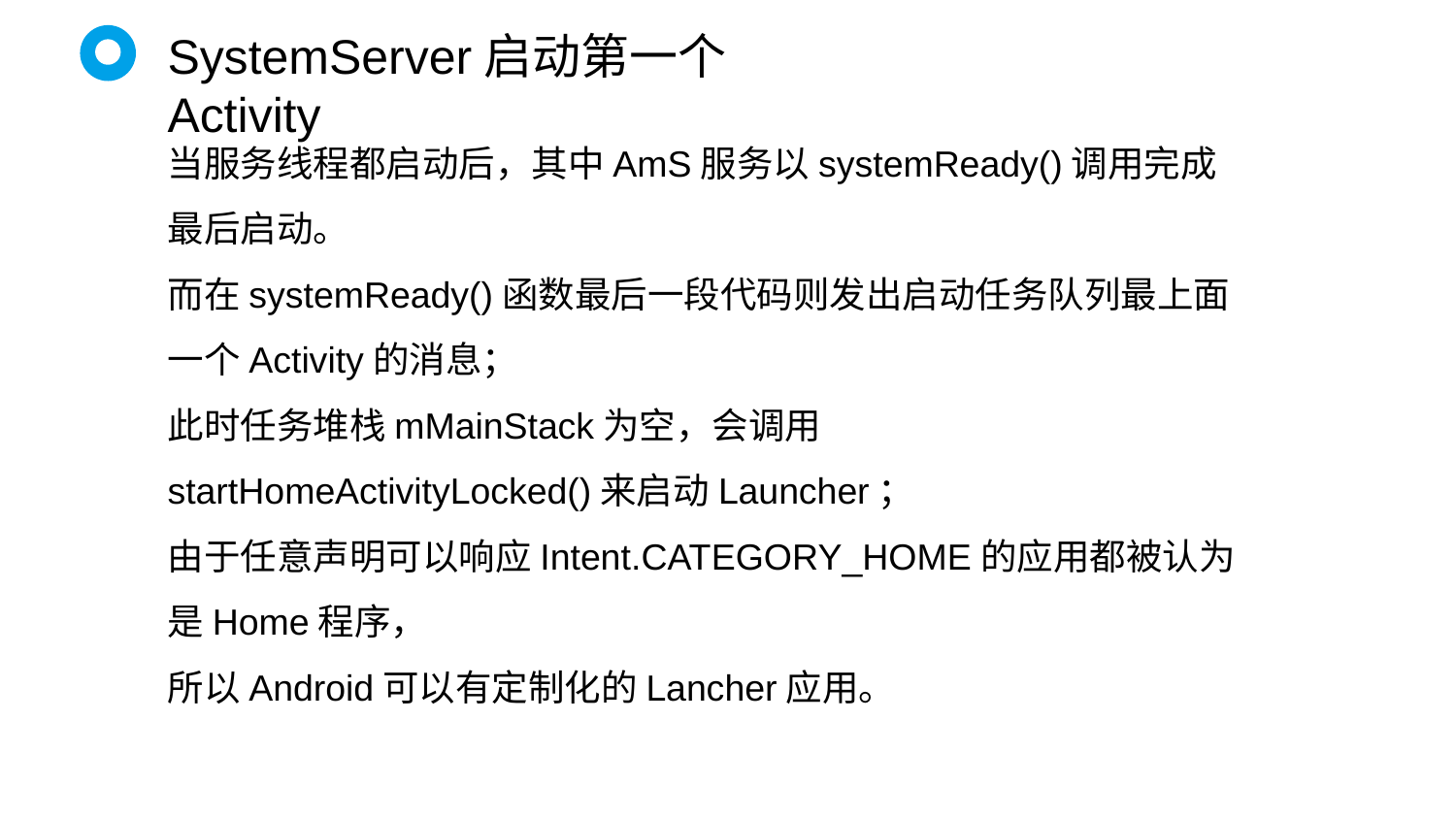

SystemServer启动第一个Activity

当服务线程都启动后，其中AmS服务以systemReady()调用完成最后启动。
而在systemReady()函数最后一段代码则发出启动任务队列最上面一个Activity的消息；
此时任务堆栈mMainStack为空，会调用startHomeActivityLocked()来启动Launcher；
由于任意声明可以响应Intent.CATEGORY_HOME的应用都被认为是Home程序，
所以Android可以有定制化的Lancher应用。